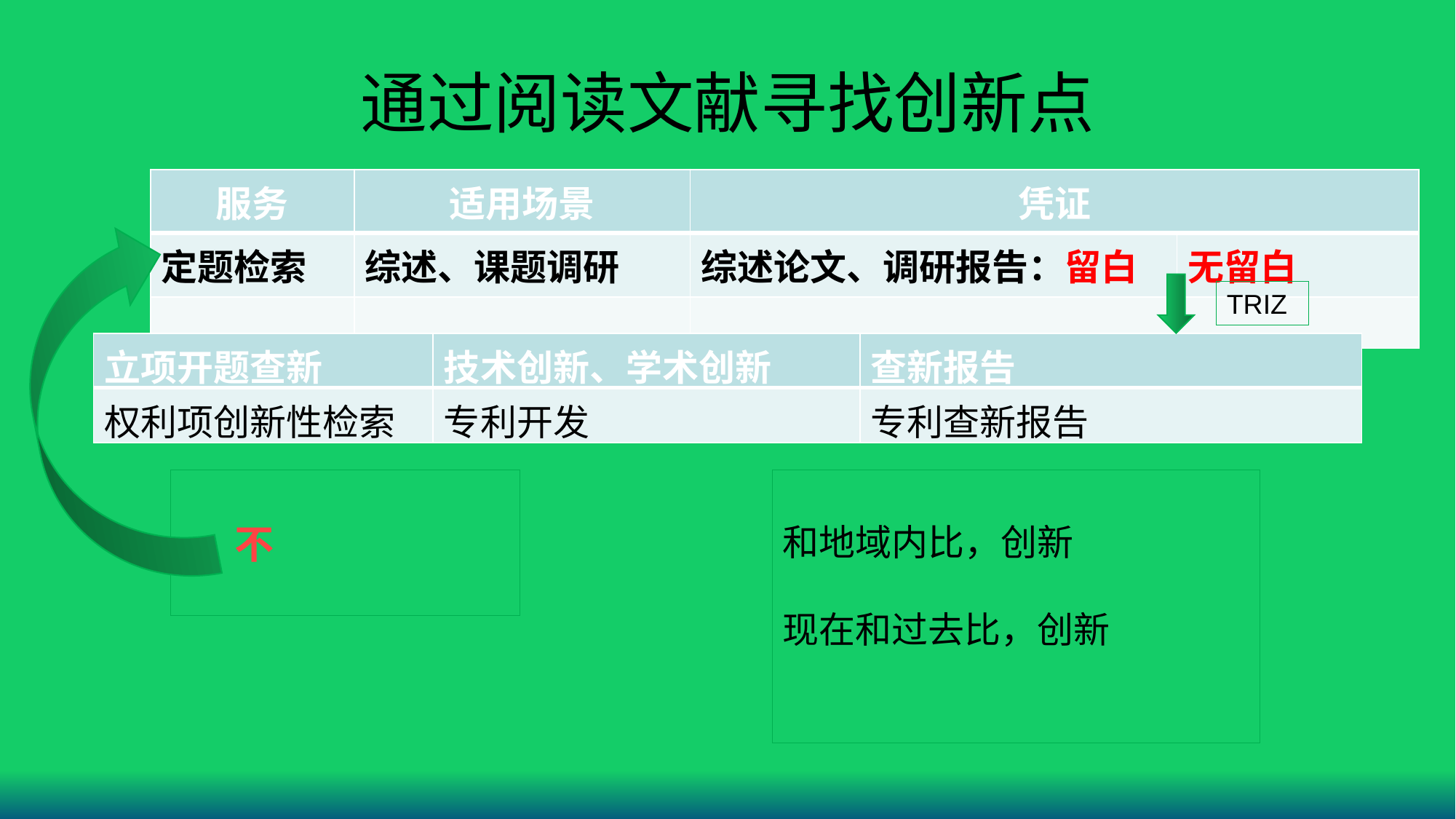

# 通过阅读文献寻找创新点
| 服务 | 适用场景 | 凭证 |  |
| --- | --- | --- | --- |
| 定题检索 | 综述、课题调研 | 综述论文、调研报告：留白 | 无留白 |
|  |  |  |  |

TRIZ
| 立项开题查新 | 技术创新、学术创新 | 查新报告 |
| --- | --- | --- |
| 权利项创新性检索 | 专利开发 | 专利查新报告 |
结论（专利、学术）
不具有创新性
具有创新性
结论（非专利、非学术）
和地域内比，创新
国际、国内、省内新颖性
现在和过去比，创新
机构内（学校、班级...）
小组、家庭、个人....